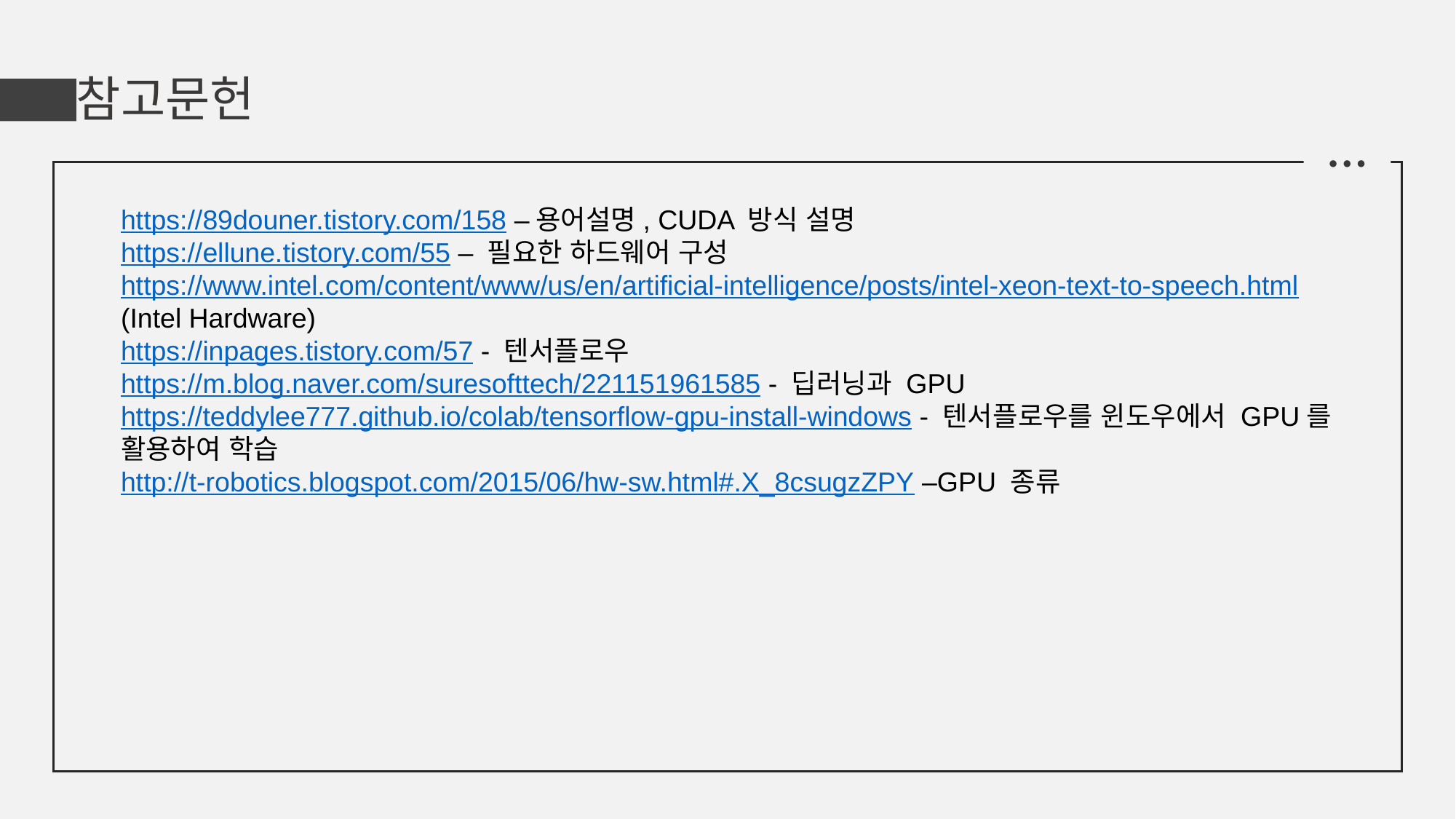

참고문헌

● ● ●

https://89douner.tistory.com/158 –용어설명, CUDA 방식 설명
https://ellune.tistory.com/55 – 필요한 하드웨어 구성
https://www.intel.com/content/www/us/en/artificial-intelligence/posts/intel-xeon-text-to-speech.html
(Intel Hardware)
https://inpages.tistory.com/57 - 텐서플로우
https://m.blog.naver.com/suresofttech/221151961585 - 딥러닝과 GPU
https://teddylee777.github.io/colab/tensorflow-gpu-install-windows - 텐서플로우를 윈도우에서 GPU를
활용하여 학습
http://t-robotics.blogspot.com/2015/06/hw-sw.html#.X_8csugzZPY –GPU 종류